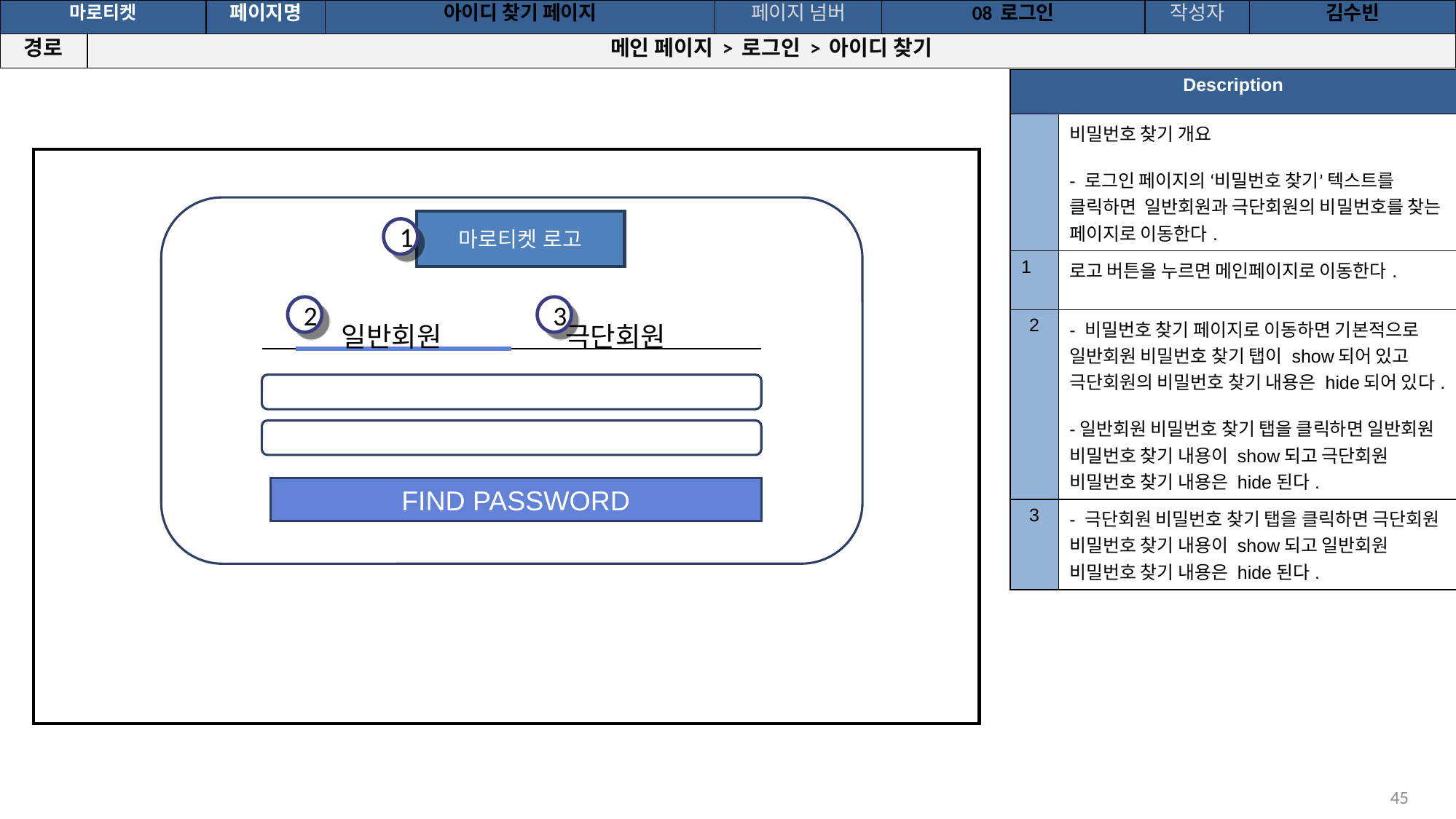

공간(오피스) 대여 시스템
| 마로티켓 |  | 페이지명 | 아이디 찾기 페이지 | 페이지 넘버 | 08 로그인 | 작성자 | 김수빈 |
| --- | --- | --- | --- | --- | --- | --- | --- |
| 경로 | 메인 페이지 > 로그인 > 아이디 찾기 |  |  |  |  |  |  |
| Description |  |
| --- | --- |
|  | 비밀번호 찾기 개요 - 로그인 페이지의 ‘비밀번호 찾기’ 텍스트를 클릭하면 일반회원과 극단회원의 비밀번호를 찾는 페이지로 이동한다. |
| 1 | 로고 버튼을 누르면 메인페이지로 이동한다. |
| 2 | - 비밀번호 찾기 페이지로 이동하면 기본적으로 일반회원 비밀번호 찾기 탭이 show되어 있고 극단회원의 비밀번호 찾기 내용은 hide되어 있다. -일반회원 비밀번호 찾기 탭을 클릭하면 일반회원 비밀번호 찾기 내용이 show되고 극단회원 비밀번호 찾기 내용은 hide된다. |
| 3 | - 극단회원 비밀번호 찾기 탭을 클릭하면 극단회원 비밀번호 찾기 내용이 show되고 일반회원 비밀번호 찾기 내용은 hide된다. |
로그인 | 마이페이지 | 예매확인/취소 | 회원가입

마로티켓 로고
1
2
3
일반회원
극단회원

FIND PASSWORD
45